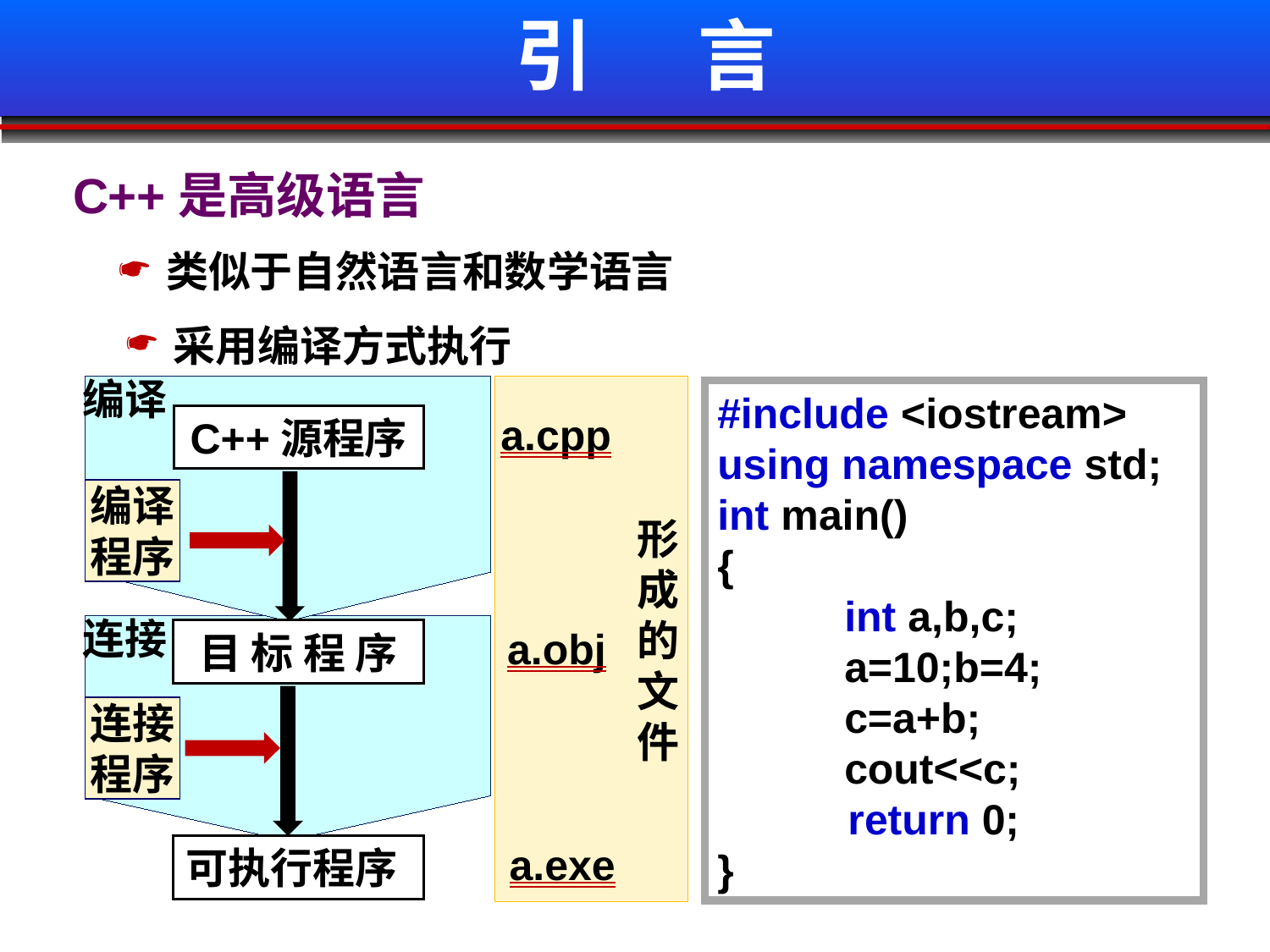

# 引      言

C++是高级语言
类似于自然语言和数学语言
采用编译方式执行
编译

#include <iostream>
using namespace std;
int main()
{
	int a,b,c;
	a=10;b=4;
	c=a+b;
	cout<<c;
           return 0;
}
a.cpp
C++源程序
编译程序
形成的文件

连接

a.obj
目 标 程 序
连接程序

a.exe
可执行程序